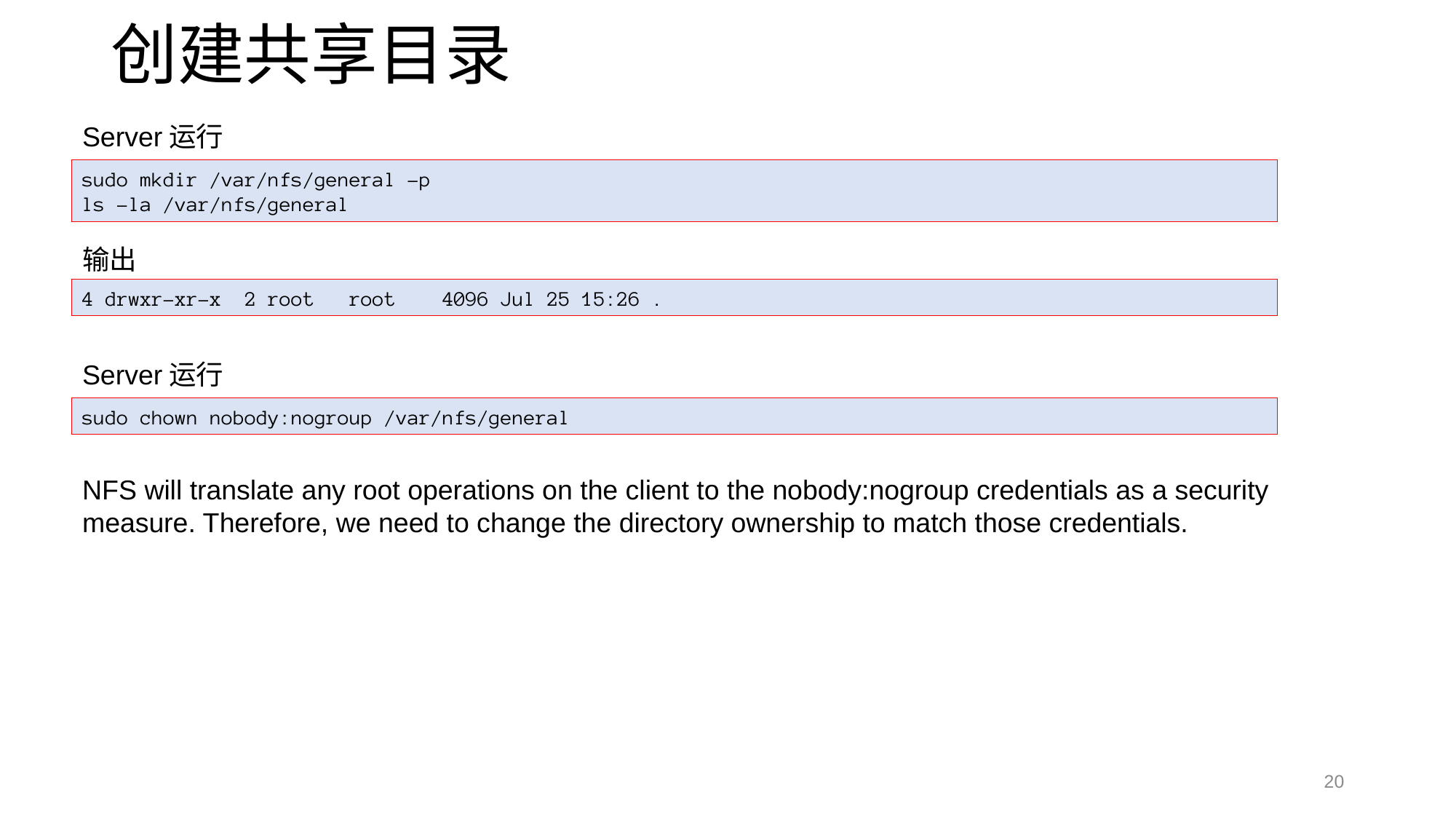

# 创建共享目录
Server运行
sudo mkdir /var/nfs/general -p
ls -la /var/nfs/general
输出
4 drwxr-xr-x  2 root   root    4096 Jul 25 15:26 .
Server运行
sudo chown nobody:nogroup /var/nfs/general
NFS will translate any root operations on the client to the nobody:nogroup credentials as a security measure. Therefore, we need to change the directory ownership to match those credentials.
20